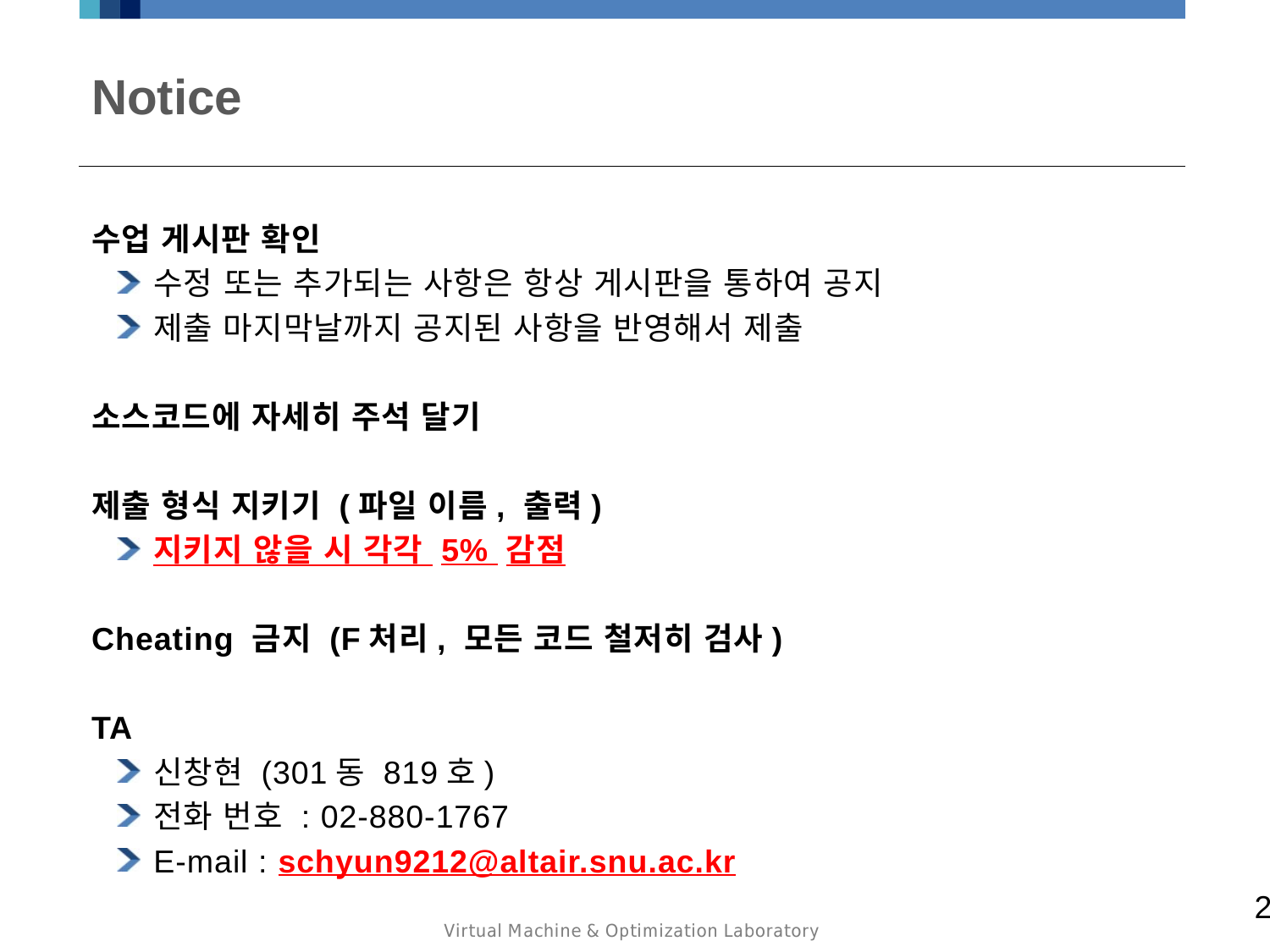

# Notice
수업 게시판 확인
수정 또는 추가되는 사항은 항상 게시판을 통하여 공지
제출 마지막날까지 공지된 사항을 반영해서 제출

소스코드에 자세히 주석 달기

제출 형식 지키기 (파일 이름, 출력)
지키지 않을 시 각각 5% 감점

Cheating 금지 (F처리, 모든 코드 철저히 검사)

TA
신창현 (301동 819호)
전화 번호 : 02-880-1767
E-mail : schyun9212@altair.snu.ac.kr